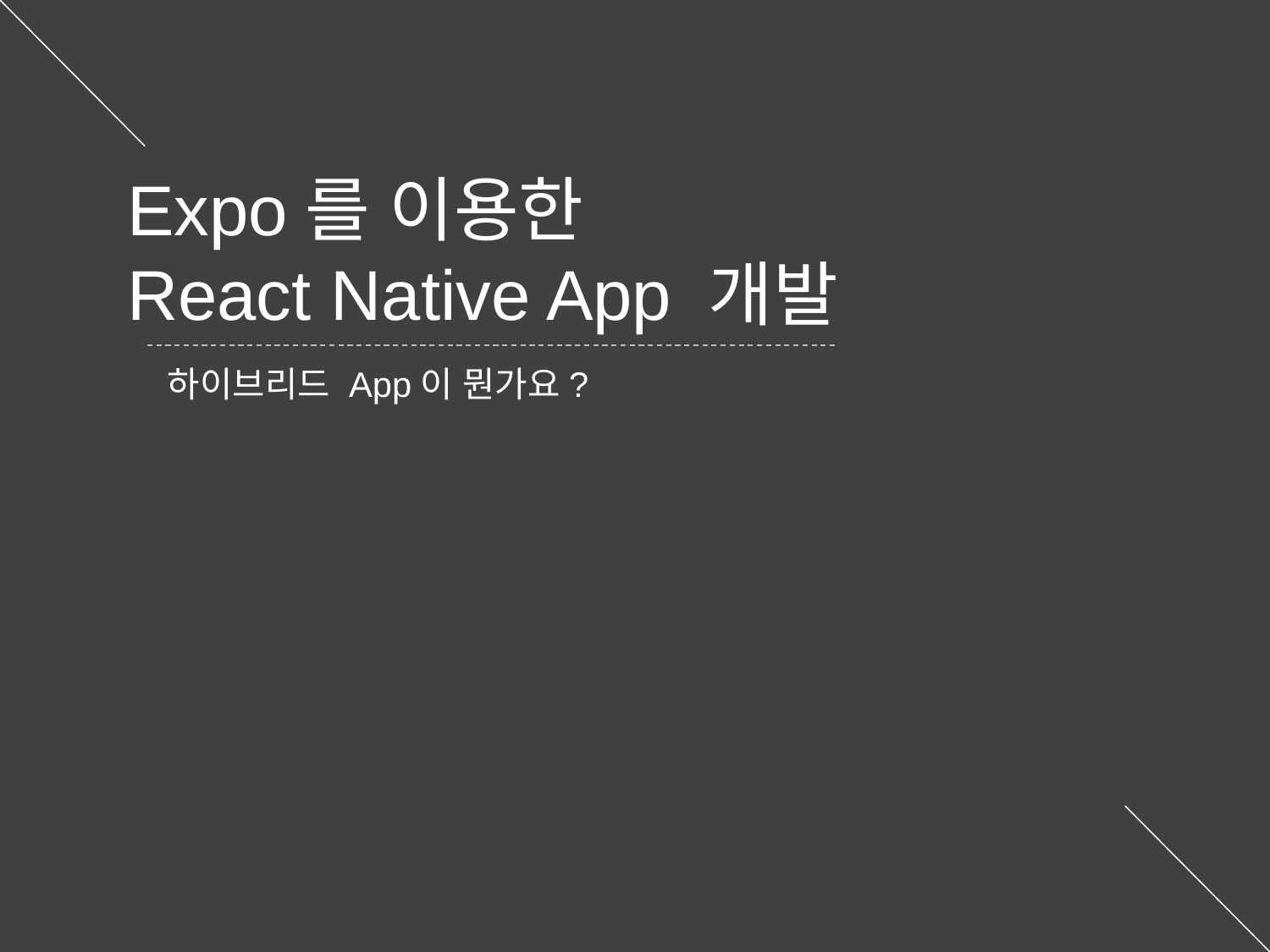

Expo를 이용한
React Native App 개발
하이브리드 App이 뭔가요?